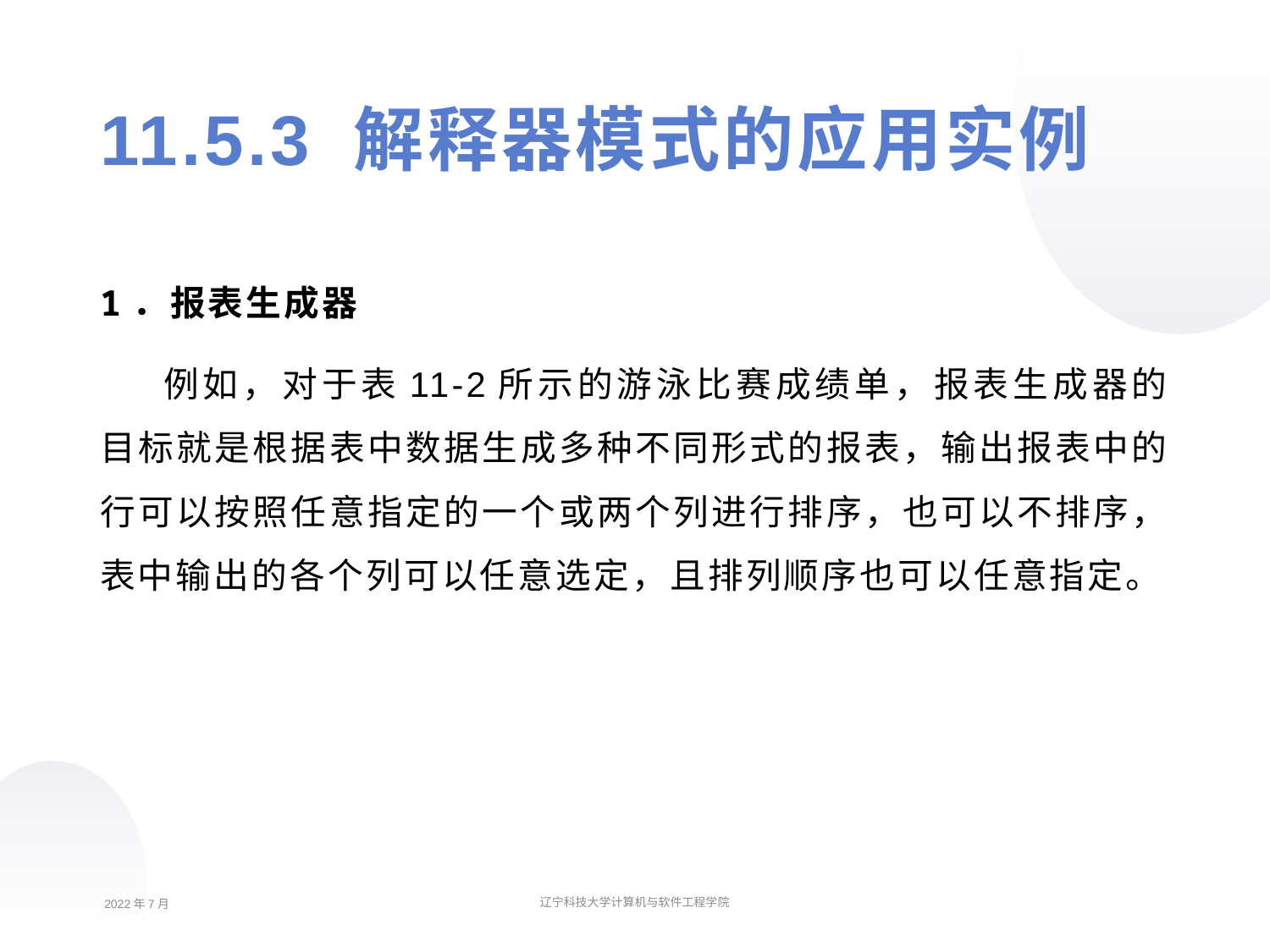

11.5.3 解释器模式的应用实例
1．报表生成器
例如，对于表11-2所示的游泳比赛成绩单，报表生成器的目标就是根据表中数据生成多种不同形式的报表，输出报表中的行可以按照任意指定的一个或两个列进行排序，也可以不排序，表中输出的各个列可以任意选定，且排列顺序也可以任意指定。

2022年7月
辽宁科技大学计算机与软件工程学院
154